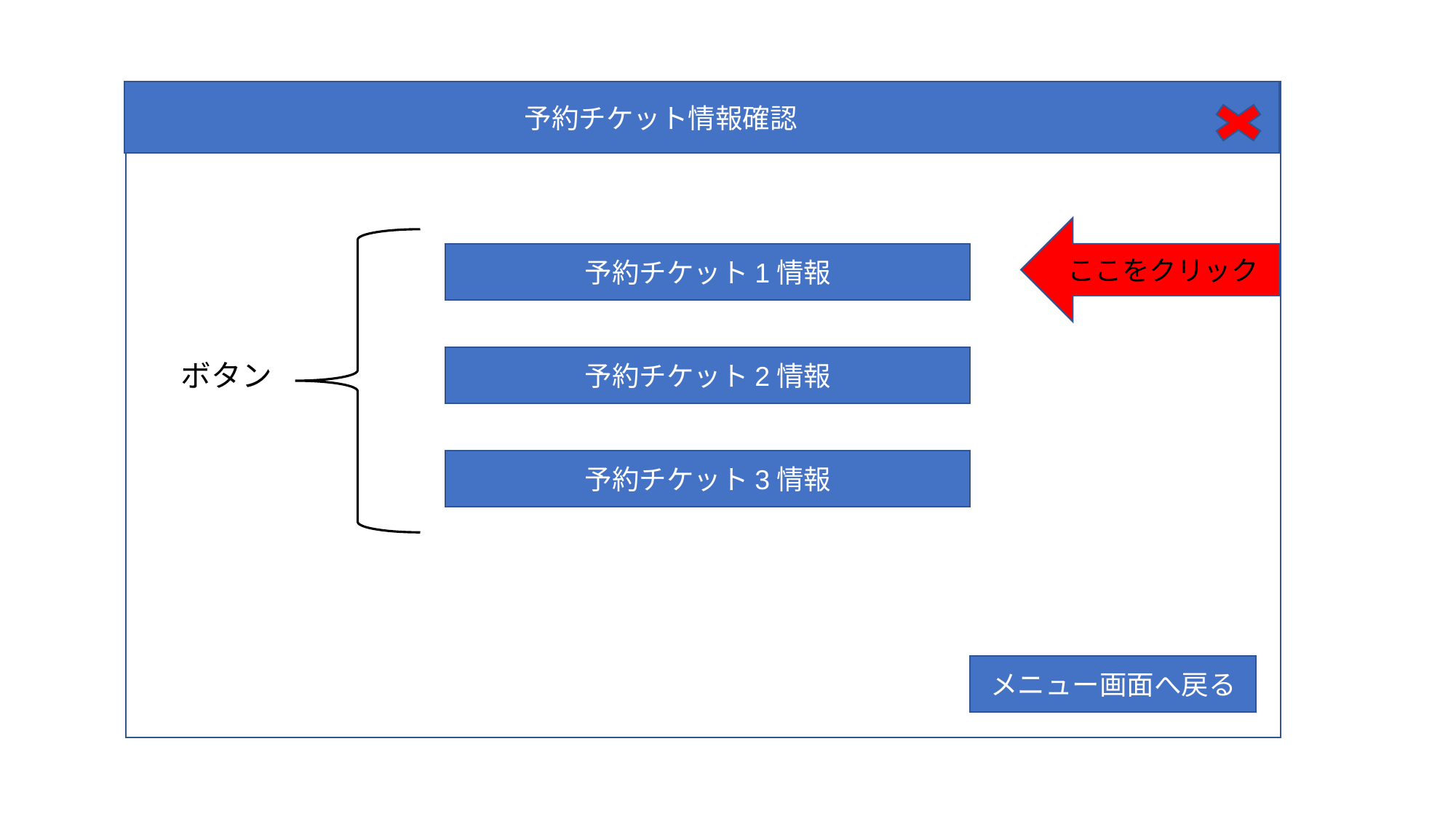

予約チケット情報確認

ここをクリック

予約チケット1情報
予約チケット2情報
ボタン
予約チケット3情報
メニュー画面へ戻る